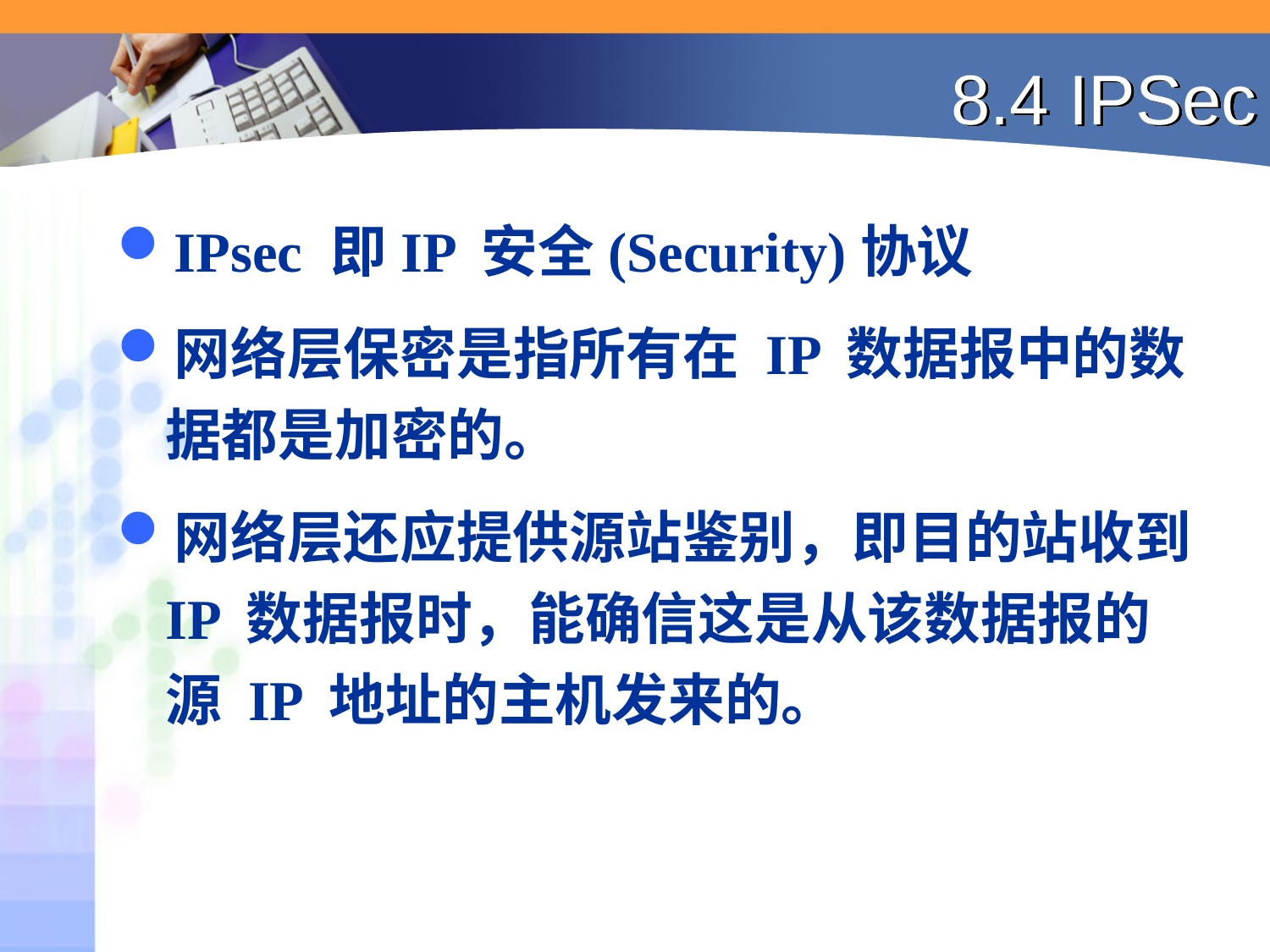

# 8.4 IPSec
IPsec 即IP 安全(Security)协议
网络层保密是指所有在 IP 数据报中的数据都是加密的。
网络层还应提供源站鉴别，即目的站收到 IP 数据报时，能确信这是从该数据报的源 IP 地址的主机发来的。